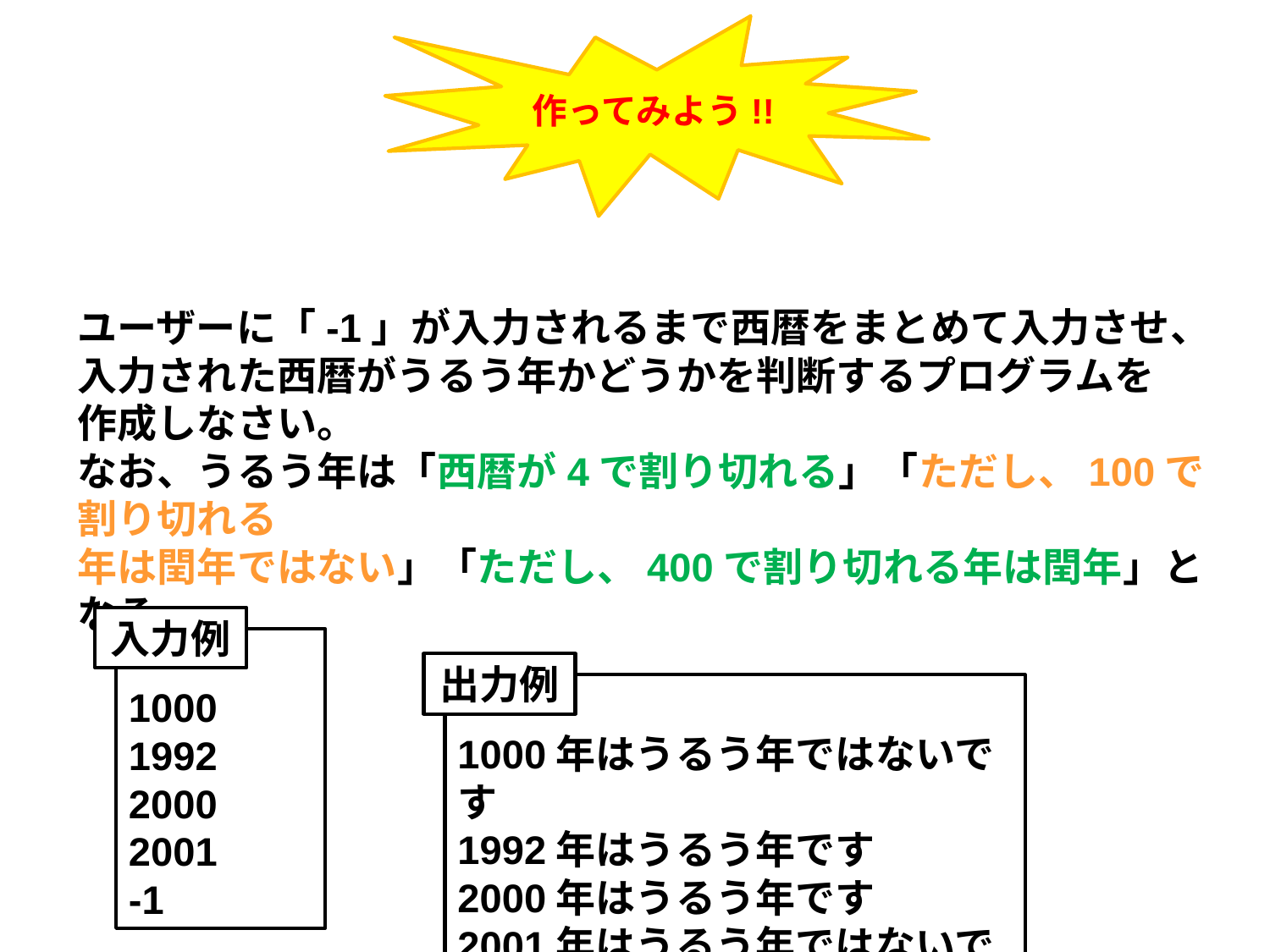

作ってみよう!!
ユーザーに「-1」が入力されるまで西暦をまとめて入力させ、
入力された西暦がうるう年かどうかを判断するプログラムを
作成しなさい。
なお、うるう年は「西暦が4で割り切れる」「ただし、100で割り切れる
年は閏年ではない」「ただし、400で割り切れる年は閏年」となる。
入力例
1000
1992
2000
2001
-1
出力例
1000年はうるう年ではないです
1992年はうるう年です
2000年はうるう年です
2001年はうるう年ではないです